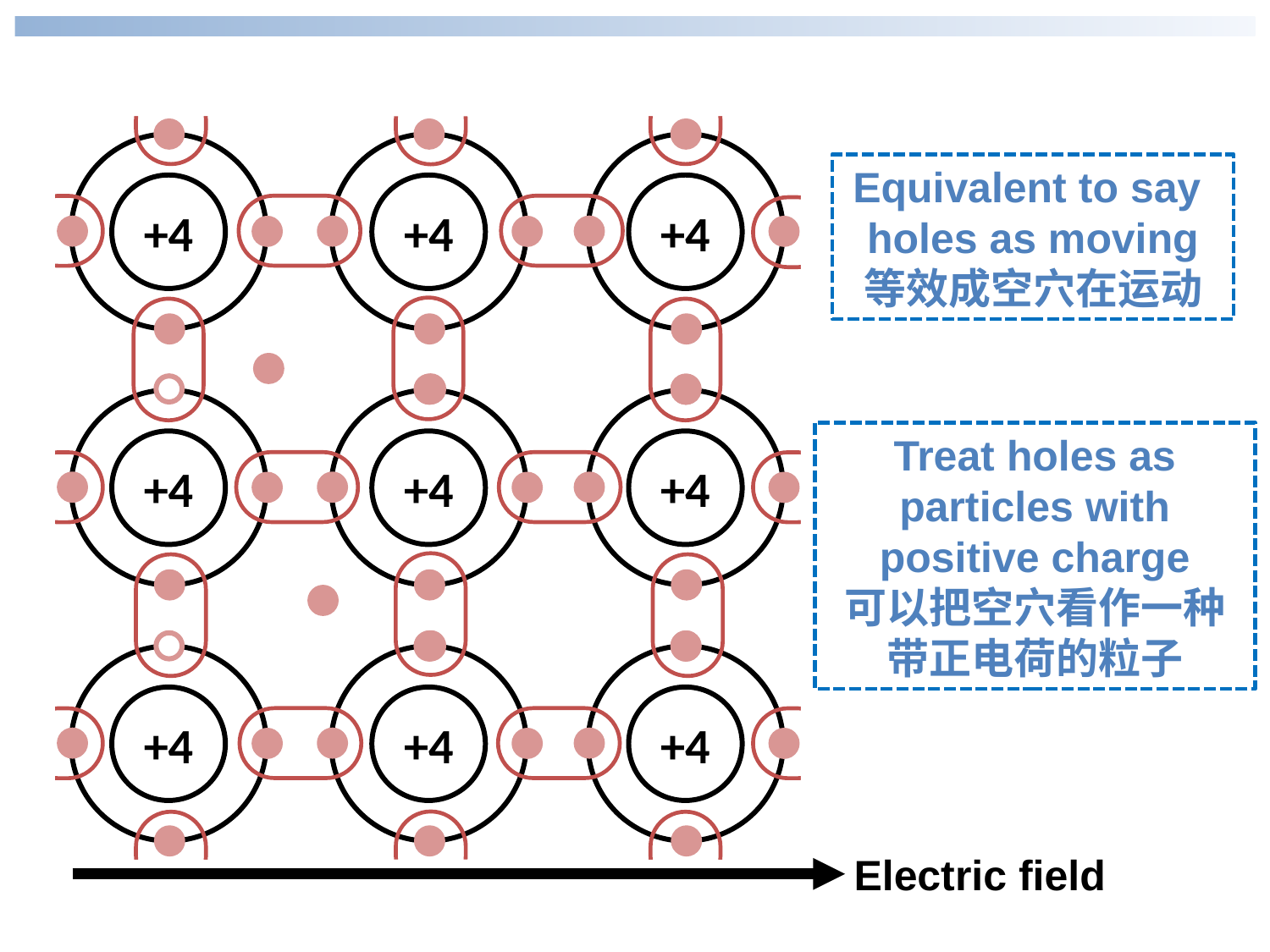

+4

+4

+4

Equivalent to say  holes as moving
等效成空穴在运动

Treat holes as particles with positive charge
可以把空穴看作一种带正电荷的粒子
+4
+4
+4

+4
+4
+4

Electric field